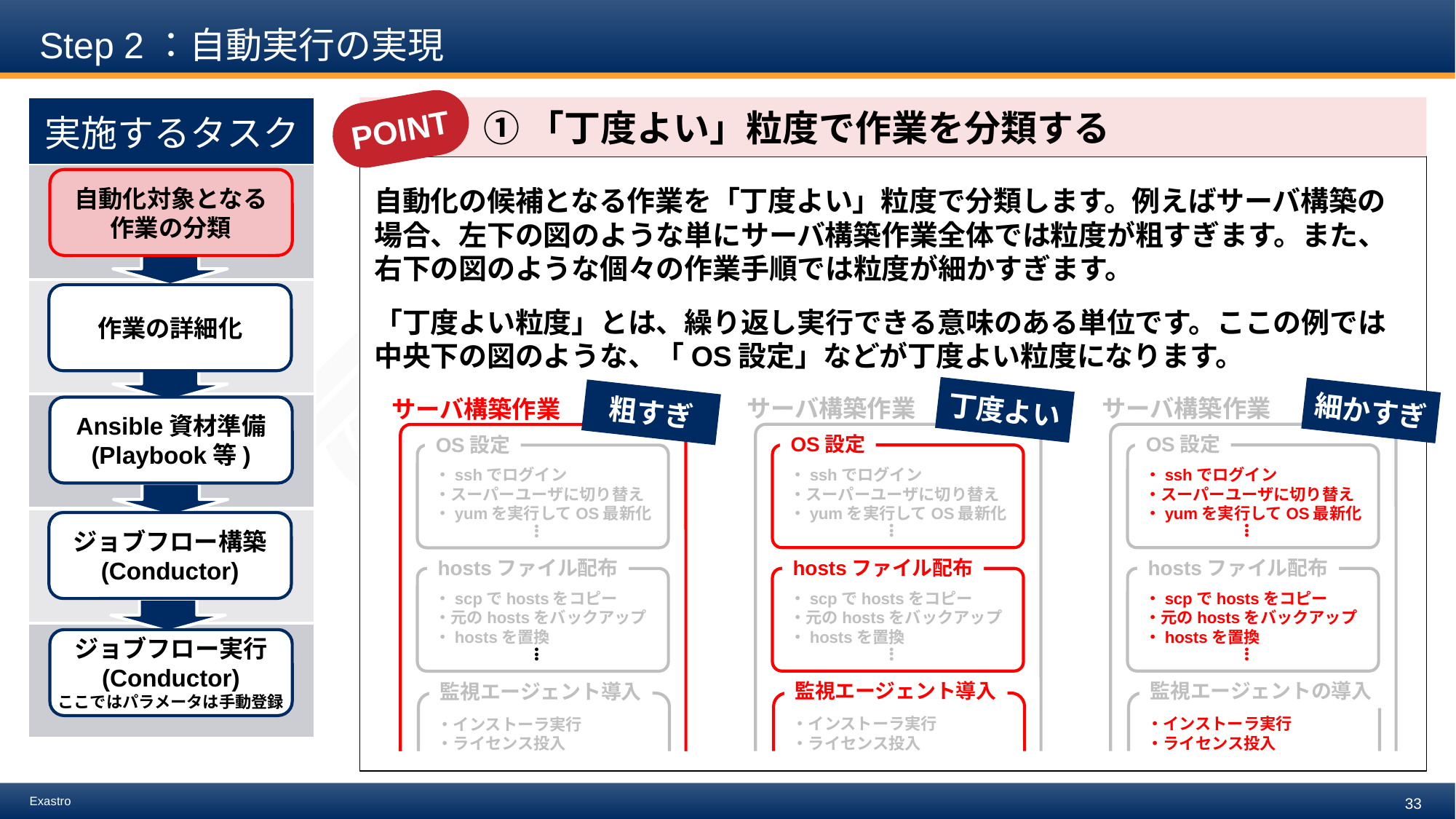

# Step 2：自動実行の実現
POINT
| 実施するタスク |
| --- |
|  |
|  |
|  |
|  |
|  |
　　　① 「丁度よい」粒度で作業を分類する

自動化の候補となる作業を「丁度よい」粒度で分類します。例えばサーバ構築の場合、左下の図のような単にサーバ構築作業全体では粒度が粗すぎます。また、右下の図のような個々の作業手順では粒度が細かすぎます。

「丁度よい粒度」とは、繰り返し実行できる意味のある単位です。ここの例では中央下の図のような、「OS設定」などが丁度よい粒度になります。
自動化対象となる作業の分類

作業の詳細化

丁度よい
細かすぎ
粗すぎ
サーバ構築作業

OS設定

・sshでログイン
・スーパーユーザに切り替え
・yumを実行してOS最新化
　●
　●
　●
hostsファイル配布

・scpでhostsをコピー
・元のhostsをバックアップ
・hostsを置換
　●
　●
　●
監視エージェント導入

・インストーラ実行
・ライセンス投入

サーバ構築作業

OS設定

・sshでログイン
・スーパーユーザに切り替え
・yumを実行してOS最新化
　●
　●
　●
hostsファイル配布

・scpでhostsをコピー
・元のhostsをバックアップ
・hostsを置換
　●
　●
　●
監視エージェントの導入

・インストーラ実行
・ライセンス投入

サーバ構築作業

OS設定

・sshでログイン
・スーパーユーザに切り替え
・yumを実行してOS最新化
　●
　●
　●
hostsファイル配布

・scpでhostsをコピー
・元のhostsをバックアップ
・hostsを置換
　●
　●
　●
監視エージェント導入

・インストーラ実行
・ライセンス投入

Ansible資材準備
(Playbook等)

ジョブフロー構築
(Conductor)

ジョブフロー実行
(Conductor)
ここではパラメータは手動登録